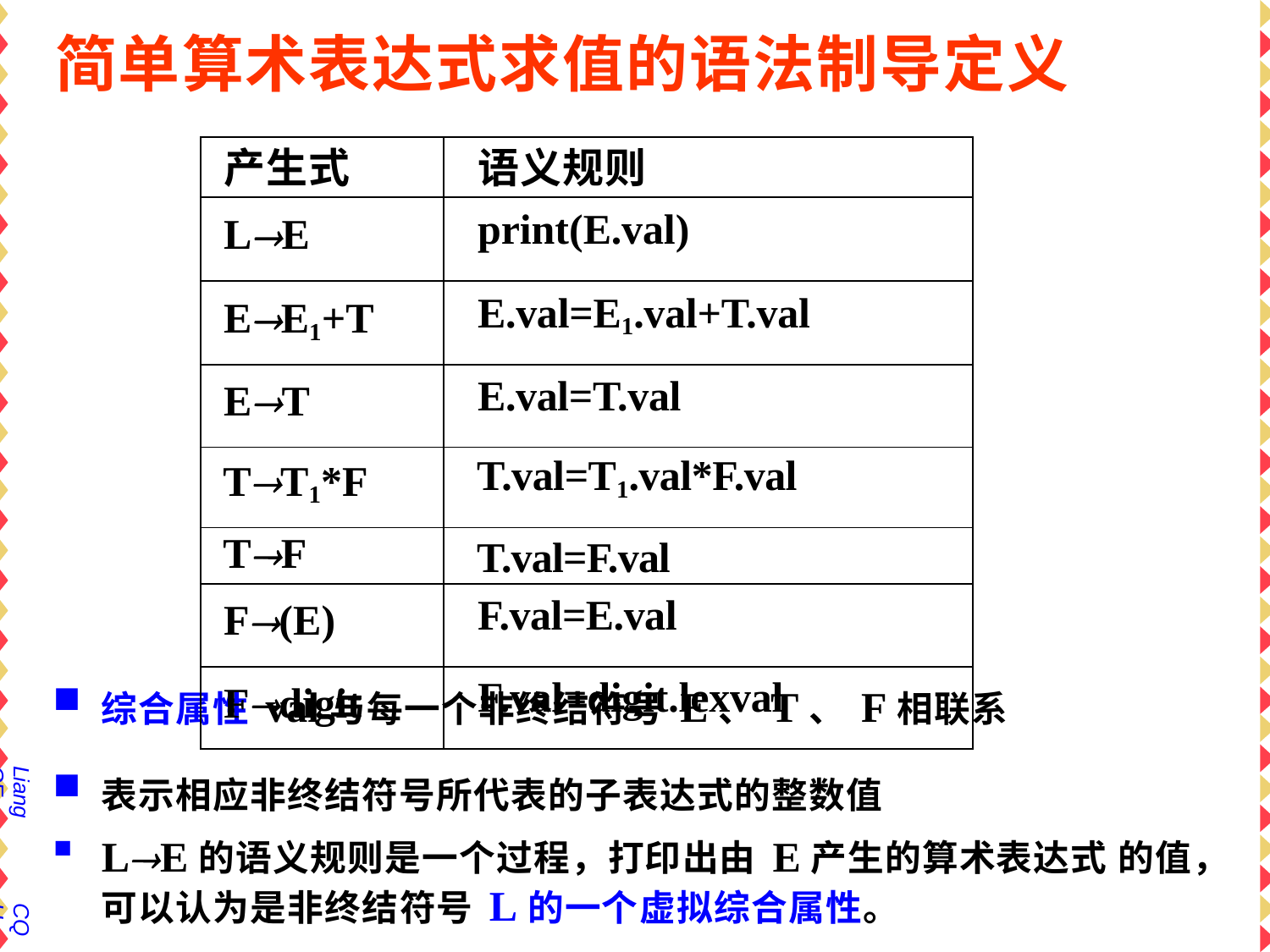

# 简单算术表达式求值的语法制导定义
| 产生式 | 语义规则 |
| --- | --- |
| L→E | print(E.val) |
| E→E1+T | E.val=E1.val+T.val |
| E→T | E.val=T.val |
| T→T1\*F | T.val=T1.val\*F.val |
| T→F | T.val=F.val |
| F→(E) | F.val=E.val |
| F→digit | F.val=digit.lexval |
综合属性val与每一个非终结符号E、T、F相联系
表示相应非终结符号所代表的子表达式的整数值
L→E的语义规则是一个过程，打印出由E产生的算术表达式 的值，可以认为是非终结符号L的一个虚拟综合属性。
Liang GE
CQU
15